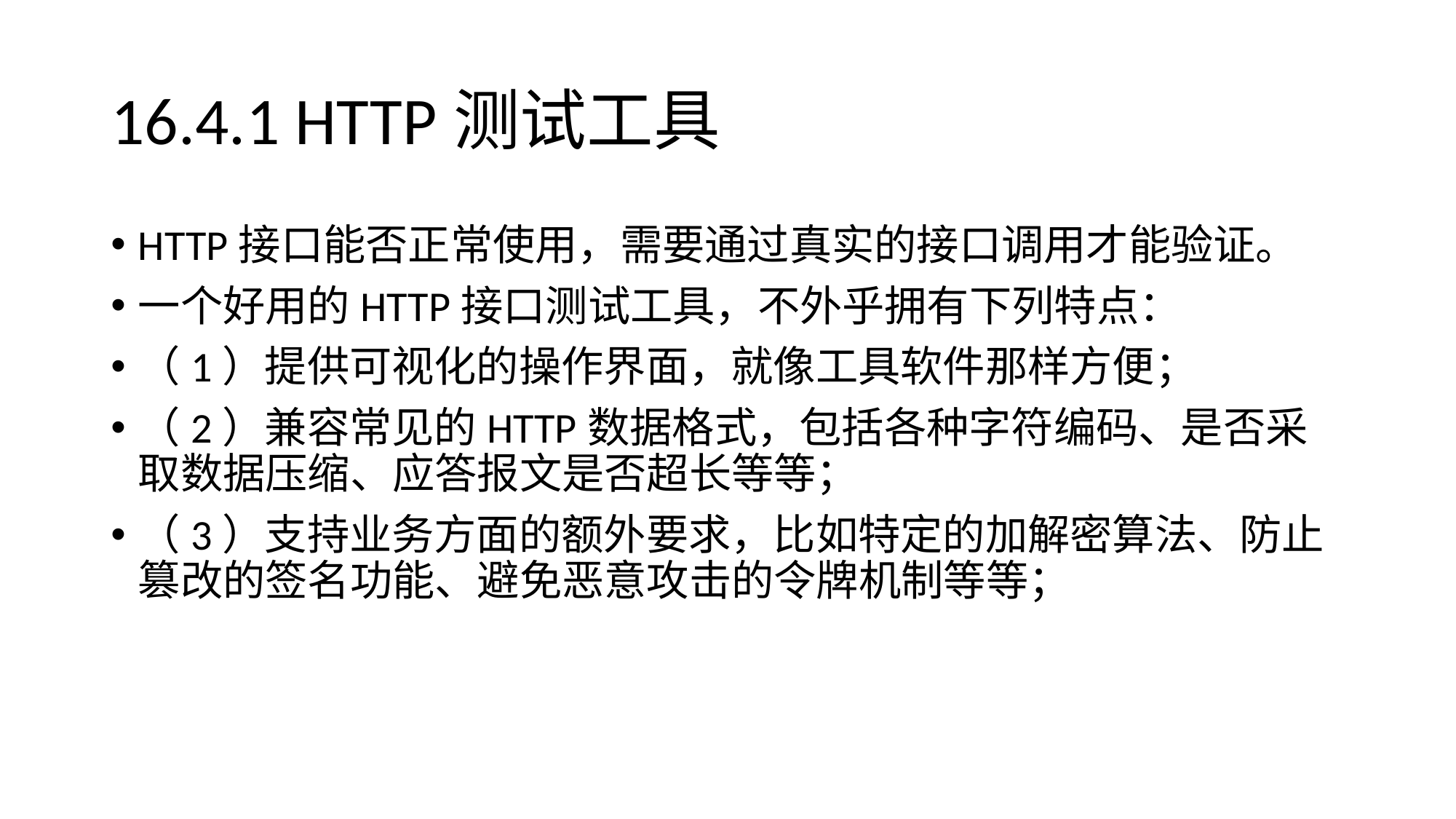

# 16.4.1 HTTP测试工具
HTTP接口能否正常使用，需要通过真实的接口调用才能验证。
一个好用的HTTP接口测试工具，不外乎拥有下列特点：
（1）提供可视化的操作界面，就像工具软件那样方便；
（2）兼容常见的HTTP数据格式，包括各种字符编码、是否采取数据压缩、应答报文是否超长等等；
（3）支持业务方面的额外要求，比如特定的加解密算法、防止篡改的签名功能、避免恶意攻击的令牌机制等等；